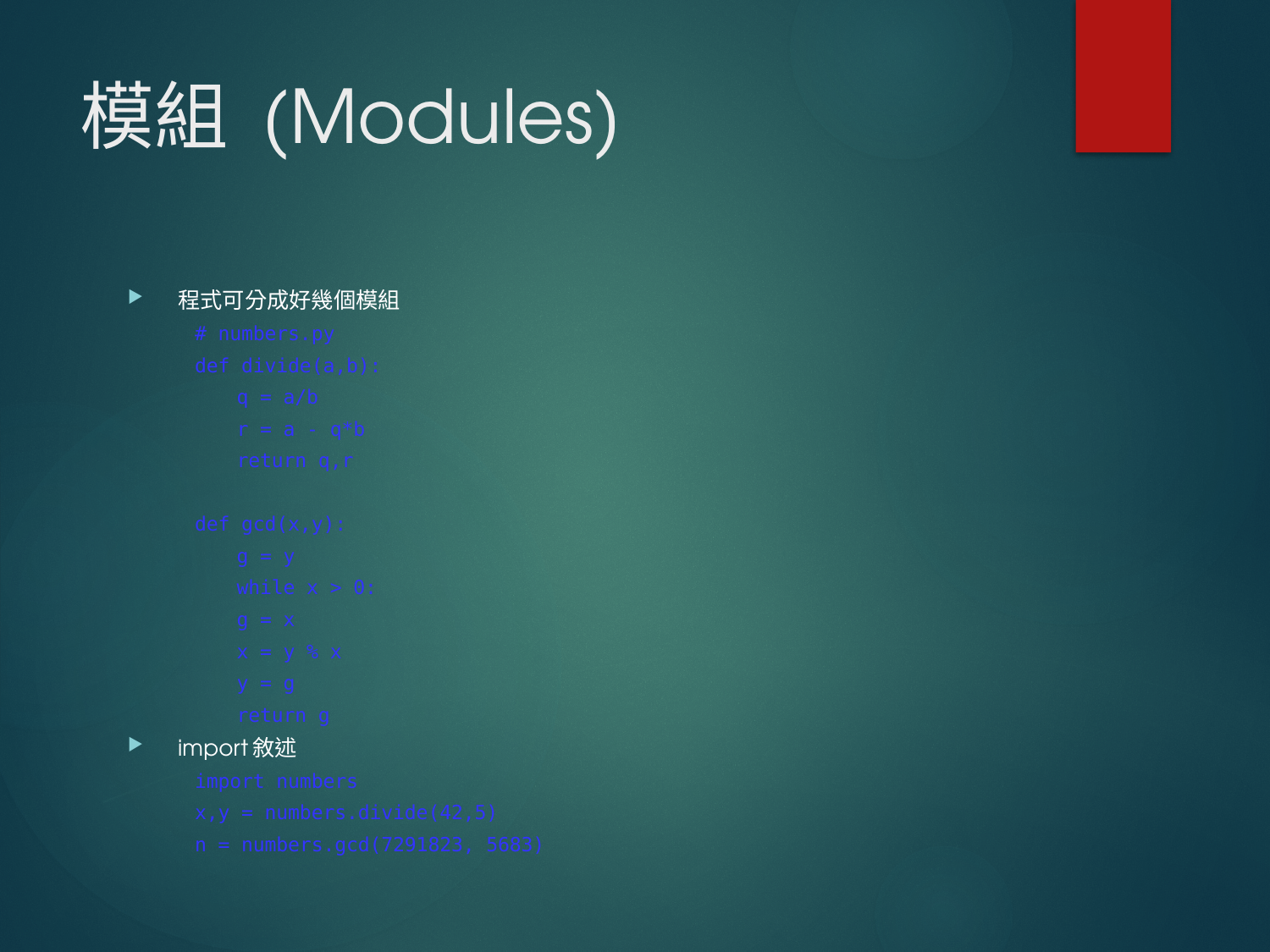

# 模組 (Modules)
程式可分成好幾個模組
# numbers.py
def divide(a,b):
	q = a/b
	r = a - q*b
	return q,r

def gcd(x,y):
	g = y
	while x > 0:
		g = x
		x = y % x
		y = g
	return g
import敘述
import numbers
x,y = numbers.divide(42,5)
n = numbers.gcd(7291823, 5683)